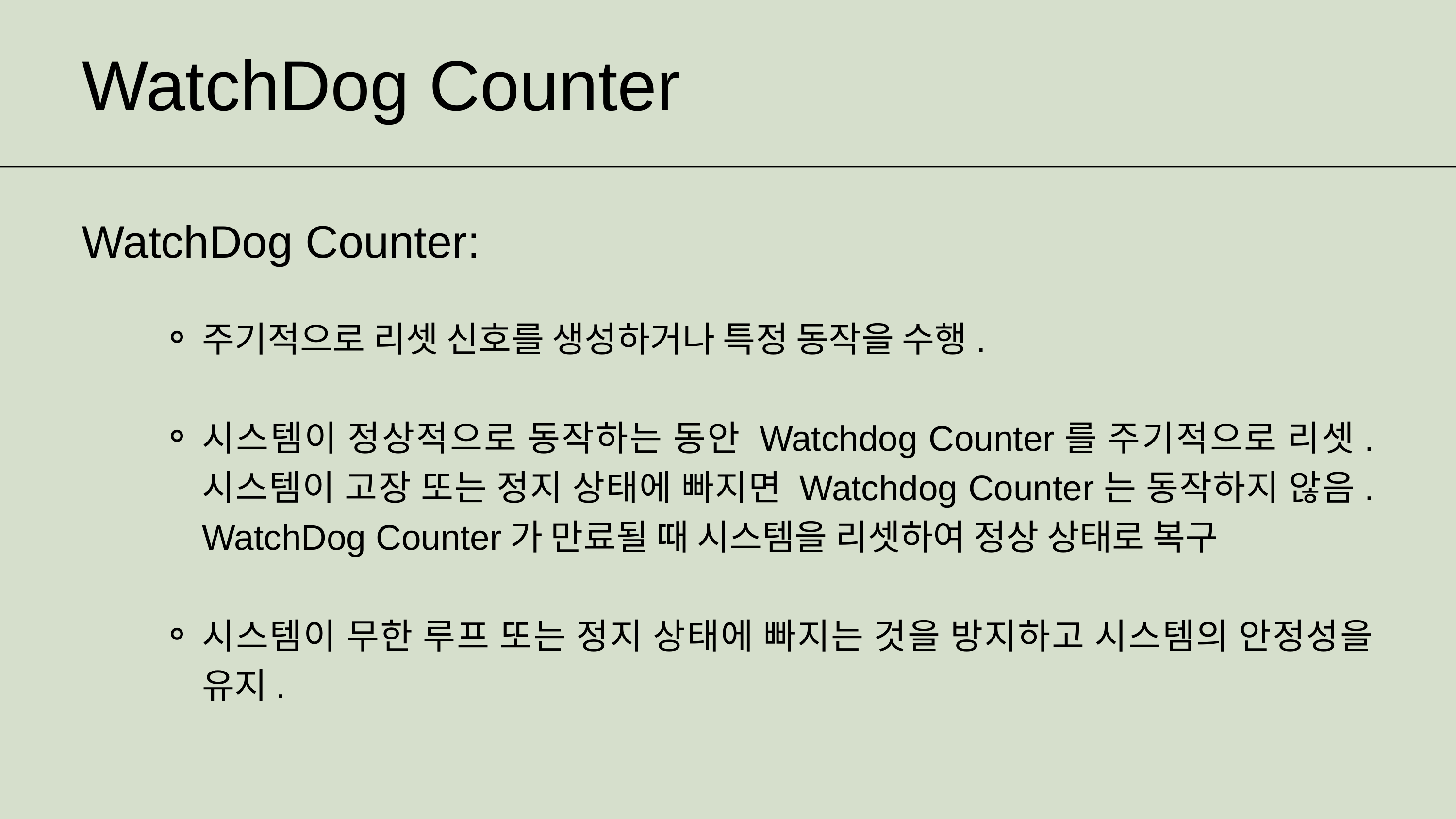

WatchDog Counter

WatchDog Counter:

주기적으로 리셋 신호를 생성하거나 특정 동작을 수행.

시스템이 정상적으로 동작하는 동안 Watchdog Counter를 주기적으로 리셋. 시스템이 고장 또는 정지 상태에 빠지면 Watchdog Counter는 동작하지 않음. WatchDog Counter가 만료될 때 시스템을 리셋하여 정상 상태로 복구

시스템이 무한 루프 또는 정지 상태에 빠지는 것을 방지하고 시스템의 안정성을 유지.